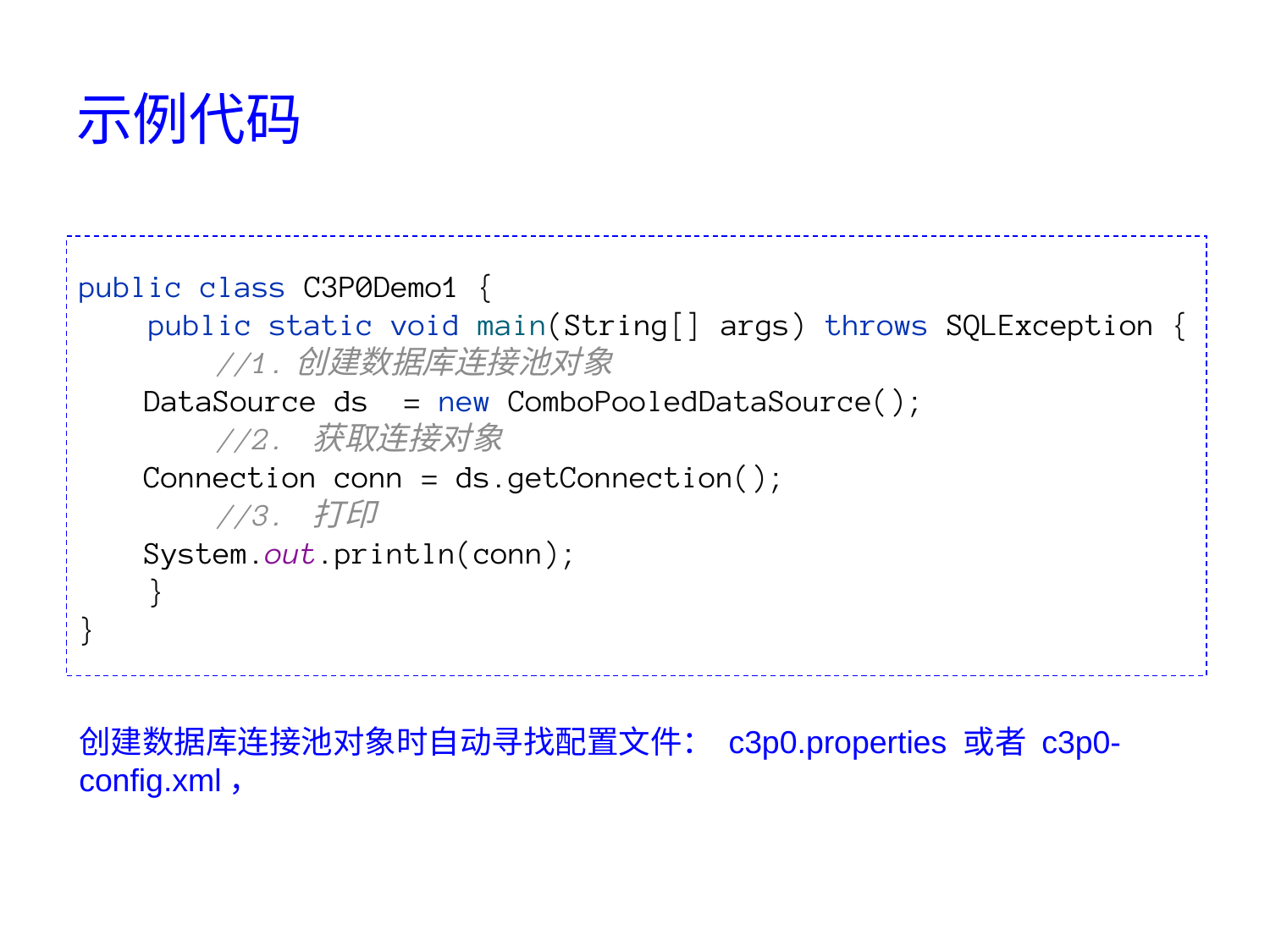

# 示例代码
public class C3P0Demo1 {
    public static void main(String[] args) throws SQLException {
        //1.创建数据库连接池对象
        DataSource ds  = new ComboPooledDataSource();
        //2. 获取连接对象
        Connection conn = ds.getConnection();
        //3. 打印
        System.out.println(conn);
    }
}
创建数据库连接池对象时自动寻找配置文件： c3p0.properties 或者 c3p0-config.xml，